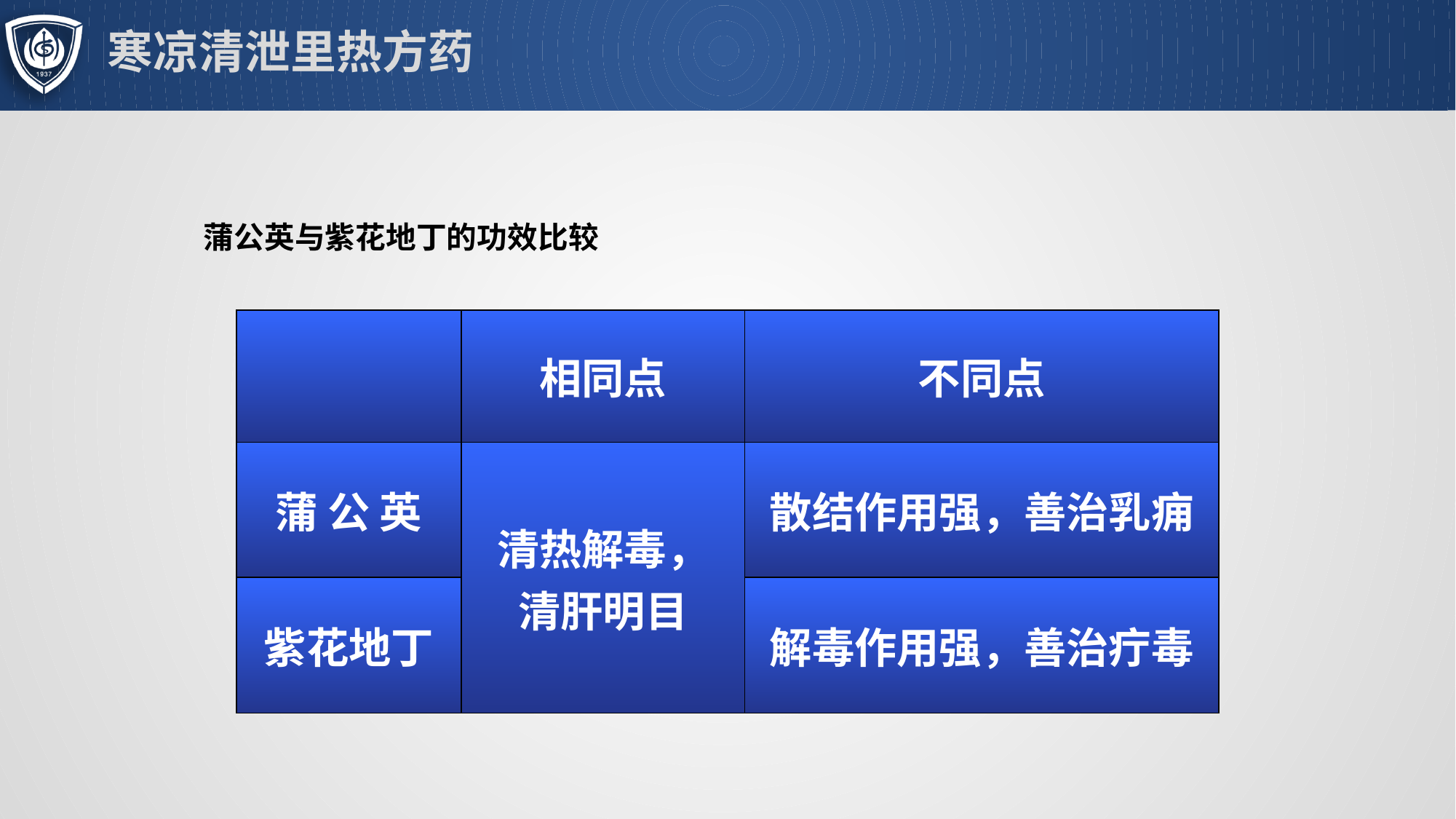

# 寒凉清泄里热方药
蒲公英与紫花地丁的功效比较
|  | 相同点 | 不同点 |
| --- | --- | --- |
| 蒲 公 英 | 清热解毒， 清肝明目 | 散结作用强，善治乳痈 |
| 紫花地丁 |  | 解毒作用强，善治疔毒 |